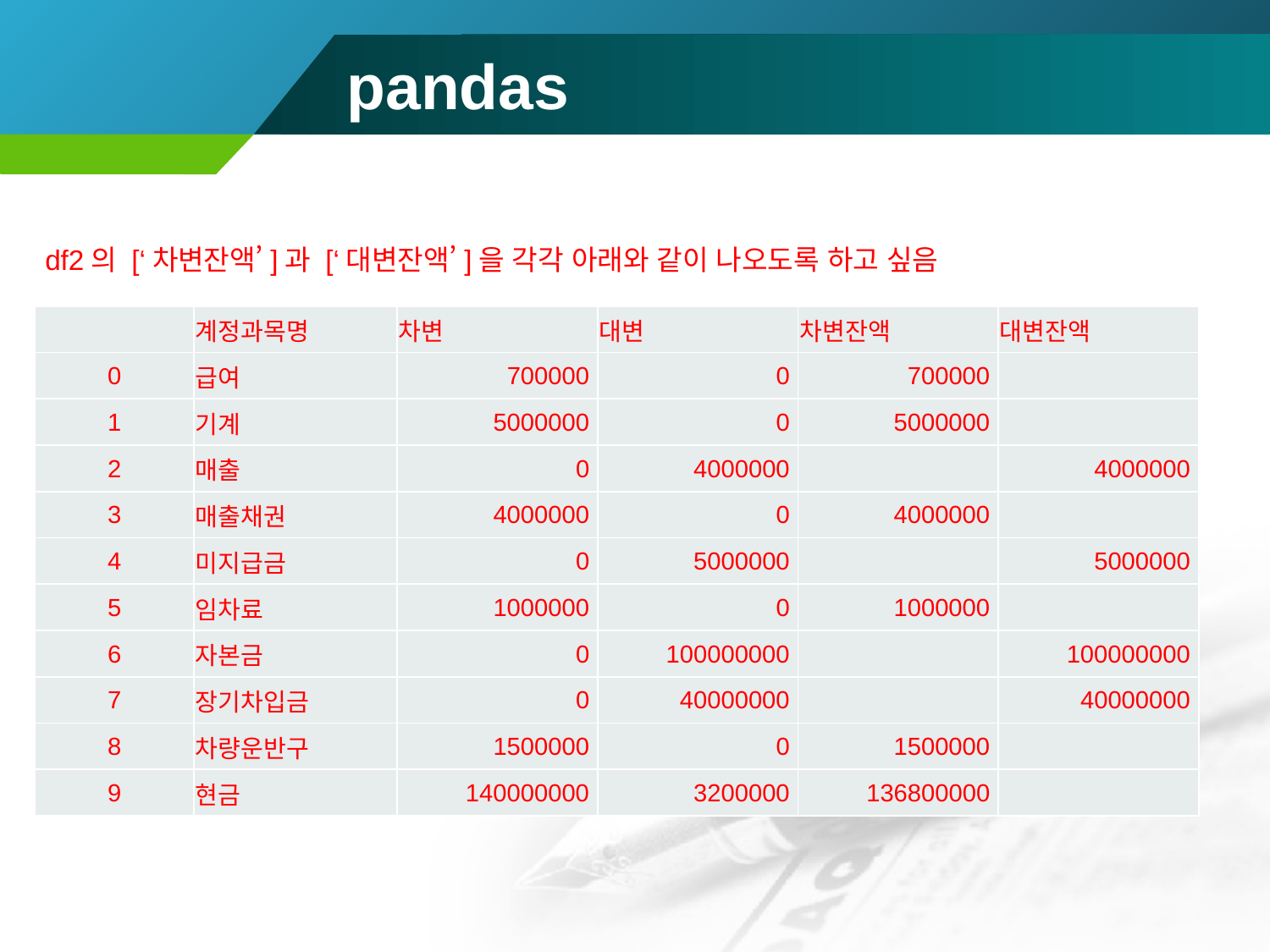

# pandas
df2의 [‘차변잔액’]과 [‘대변잔액’]을 각각 아래와 같이 나오도록 하고 싶음
|  | 계정과목명 | 차변 | 대변 | 차변잔액 | 대변잔액 |
| --- | --- | --- | --- | --- | --- |
| 0 | 급여 | 700000 | 0 | 700000 |  |
| 1 | 기계 | 5000000 | 0 | 5000000 |  |
| 2 | 매출 | 0 | 4000000 |  | 4000000 |
| 3 | 매출채권 | 4000000 | 0 | 4000000 |  |
| 4 | 미지급금 | 0 | 5000000 |  | 5000000 |
| 5 | 임차료 | 1000000 | 0 | 1000000 |  |
| 6 | 자본금 | 0 | 100000000 |  | 100000000 |
| 7 | 장기차입금 | 0 | 40000000 |  | 40000000 |
| 8 | 차량운반구 | 1500000 | 0 | 1500000 |  |
| 9 | 현금 | 140000000 | 3200000 | 136800000 |  |